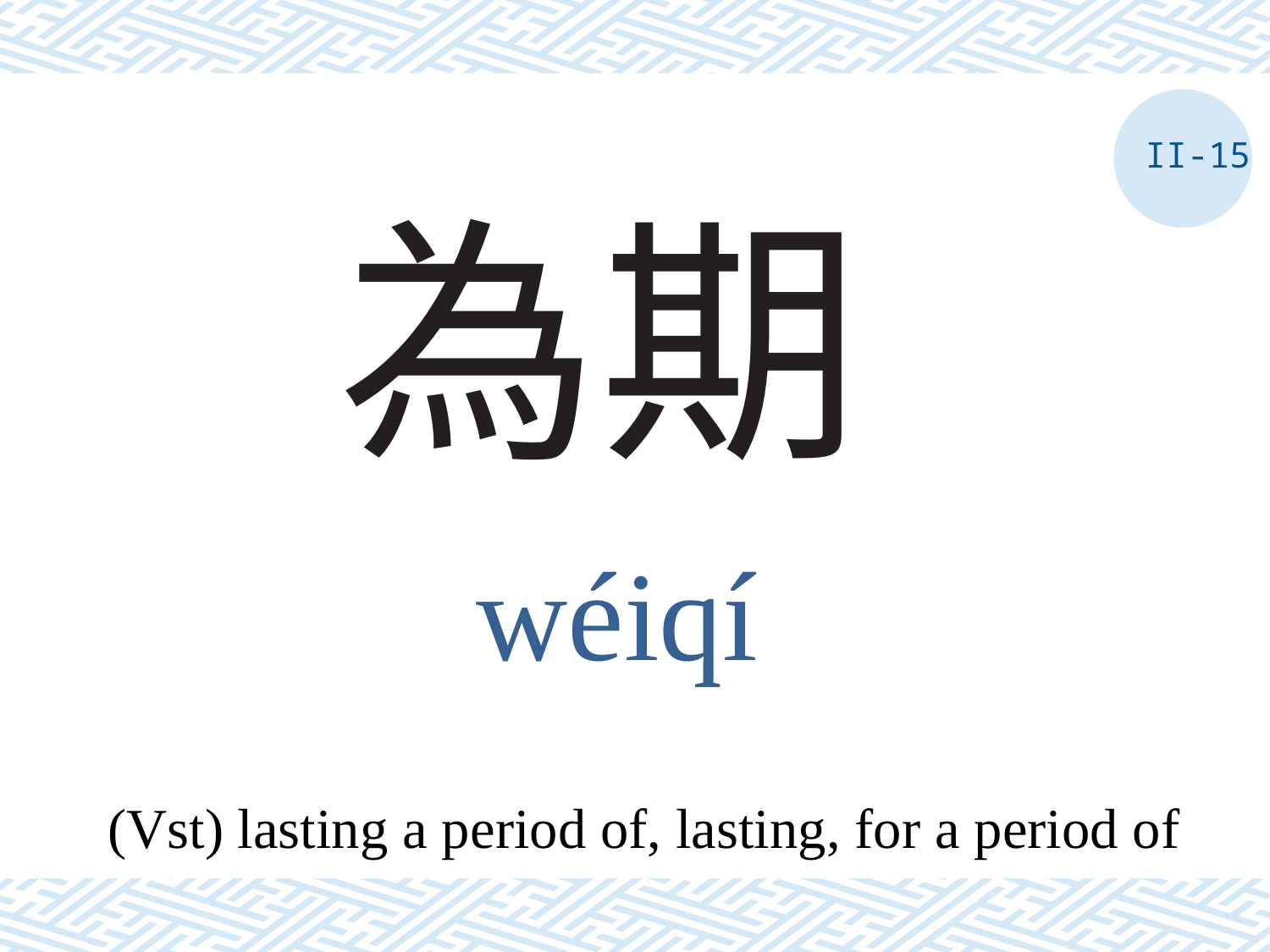

II-15

# 為期
wéiqí
(Vst) lasting a period of, lasting, for a period of